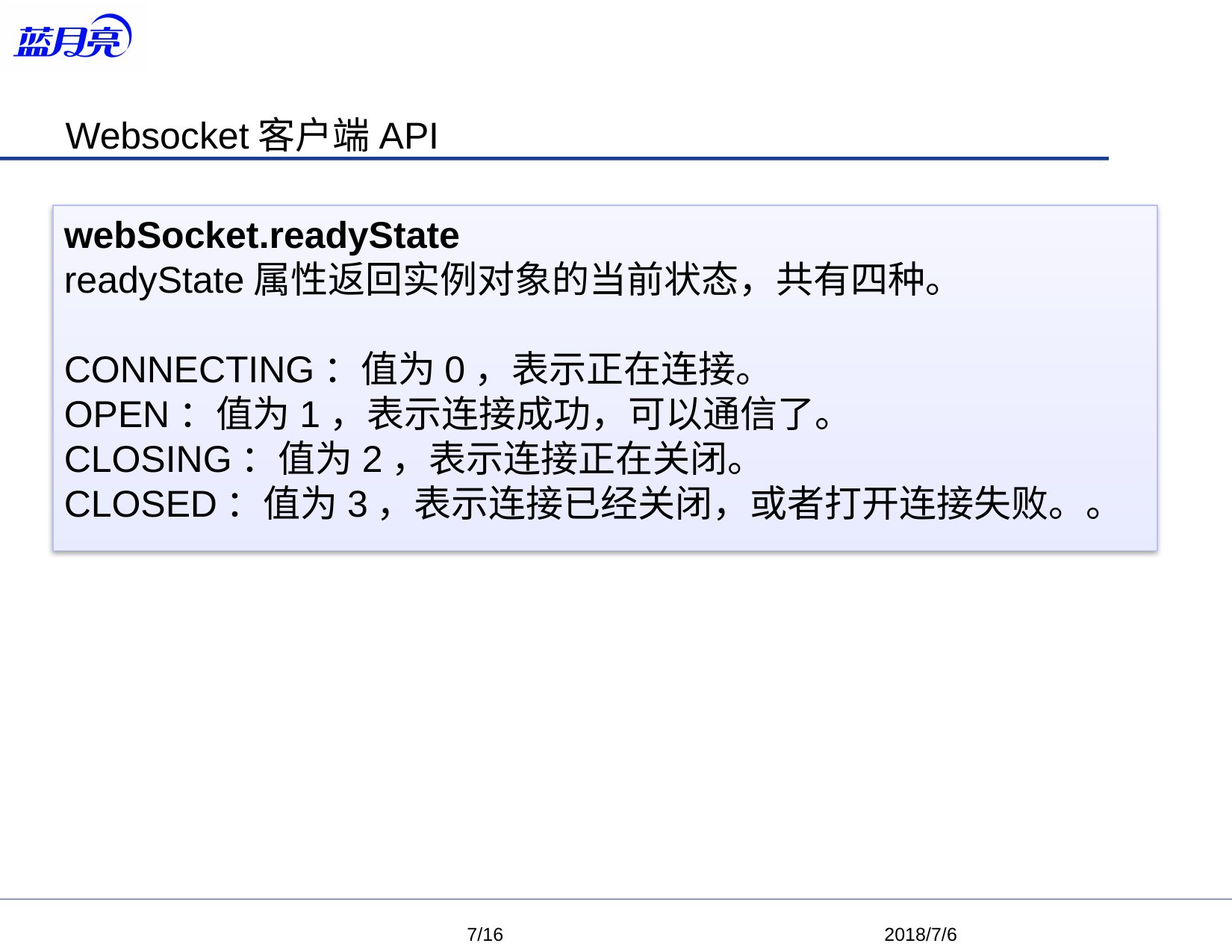

Websocket客户端API
webSocket.readyState
readyState属性返回实例对象的当前状态，共有四种。

CONNECTING：值为0，表示正在连接。
OPEN：值为1，表示连接成功，可以通信了。
CLOSING：值为2，表示连接正在关闭。
CLOSED：值为3，表示连接已经关闭，或者打开连接失败。。
 7/16
  2018/7/6